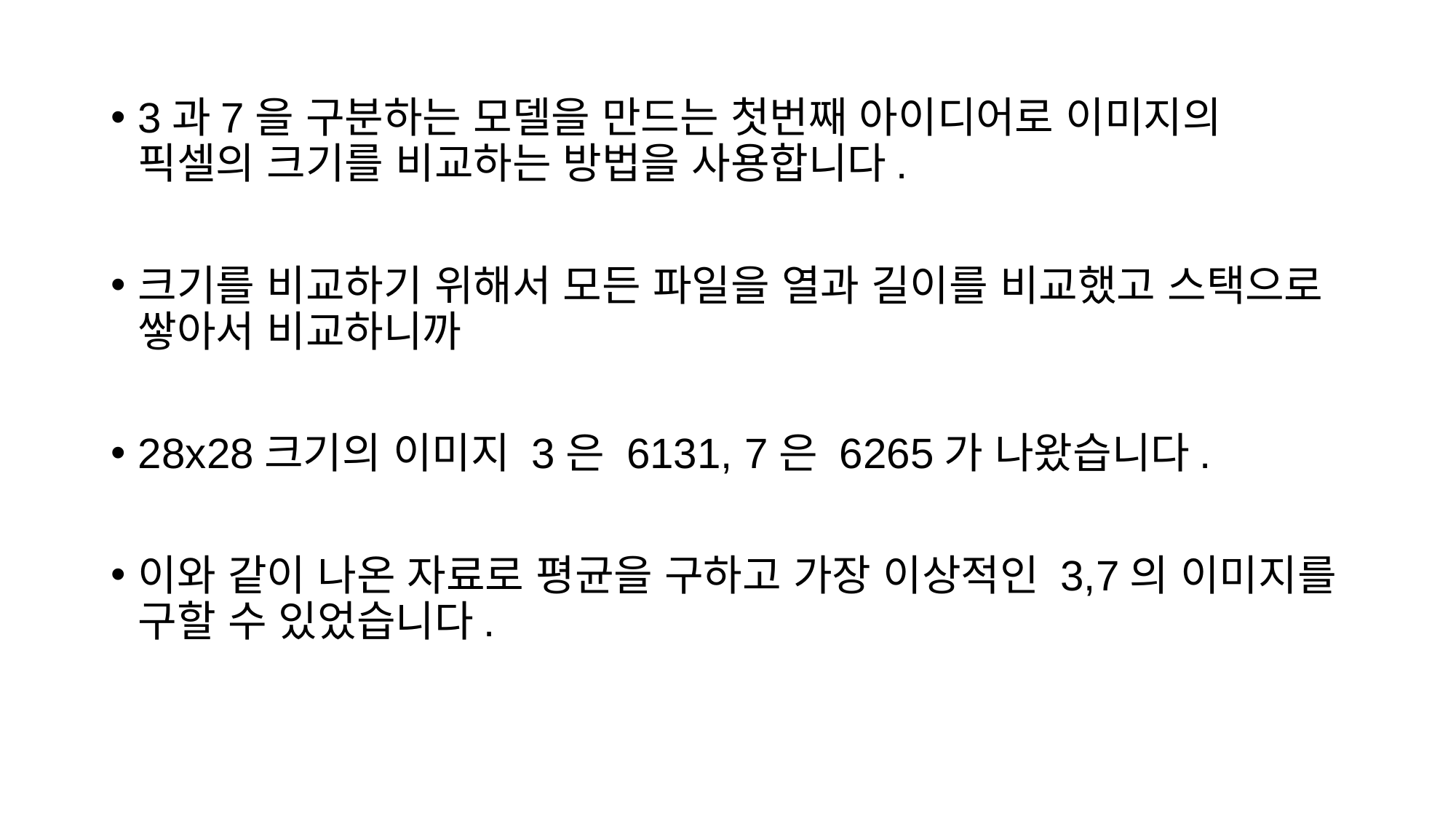

3과7을 구분하는 모델을 만드는 첫번째 아이디어로 이미지의 픽셀의 크기를 비교하는 방법을 사용합니다.

크기를 비교하기 위해서 모든 파일을 열과 길이를 비교했고 스택으로 쌓아서 비교하니까

28x28크기의 이미지 3은 6131, 7은 6265가 나왔습니다.

이와 같이 나온 자료로 평균을 구하고 가장 이상적인 3,7의 이미지를 구할 수 있었습니다.